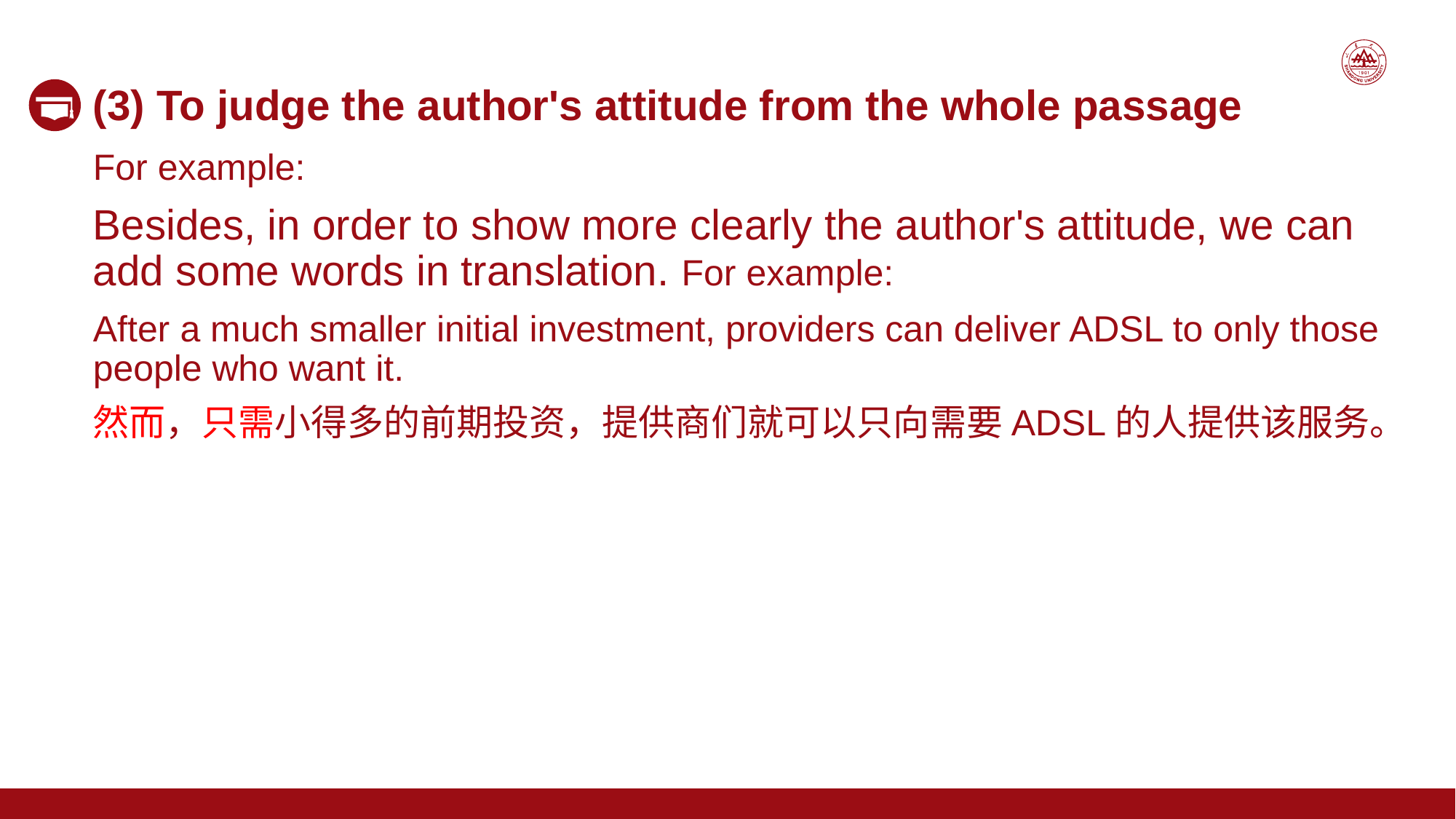

(3) To judge the author's attitude from the whole passage
For example:
Besides, in order to show more clearly the author's attitude, we can add some words in translation. For example:
After a much smaller initial investment, providers can deliver ADSL to only those people who want it.
然而，只需小得多的前期投资，提供商们就可以只向需要ADSL的人提供该服务。